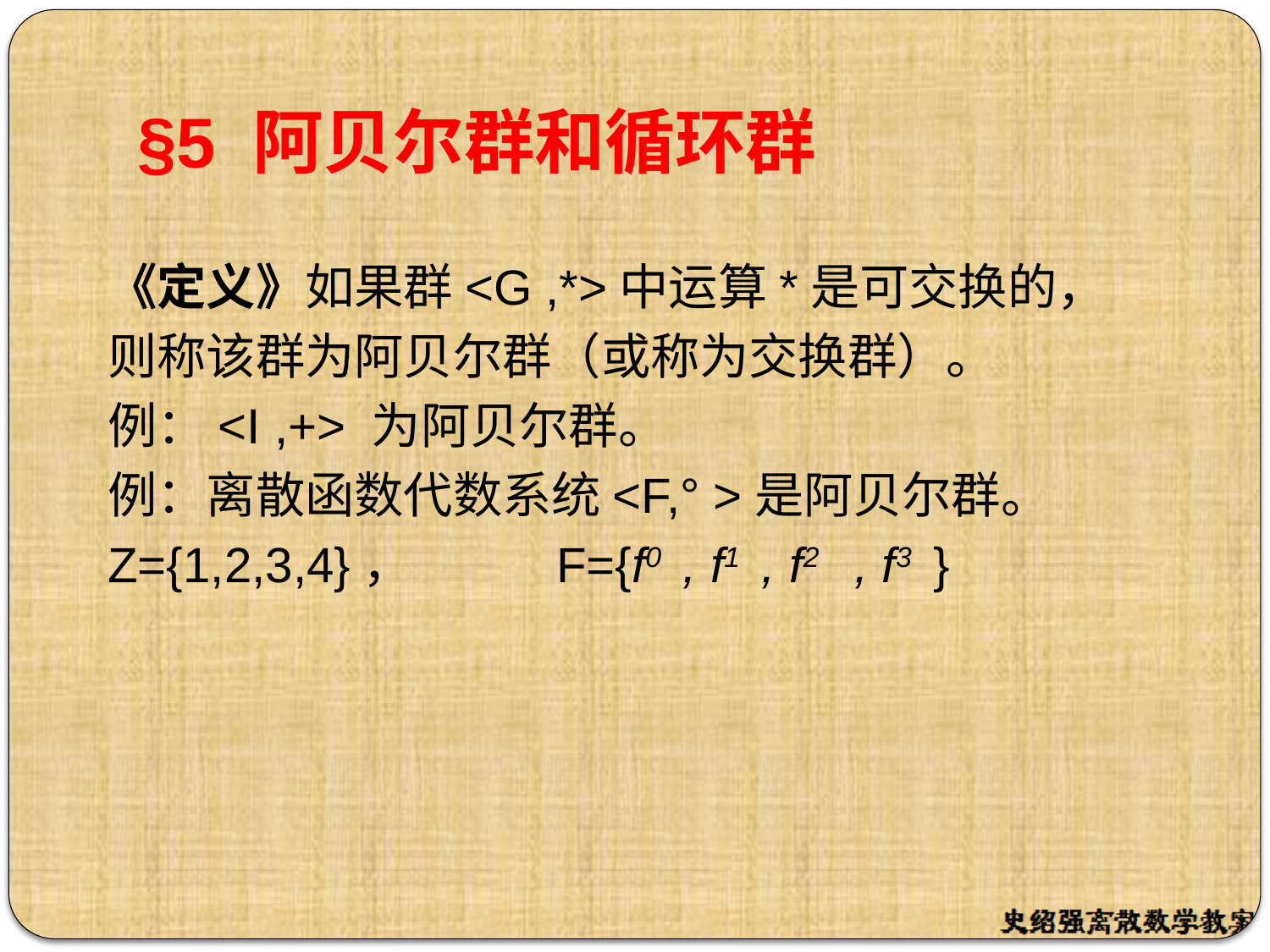

# §5 阿贝尔群和循环群

《定义》如果群<G ,*>中运算*是可交换的，
则称该群为阿贝尔群（或称为交换群）。
例：<I ,+> 为阿贝尔群。
例：离散函数代数系统<F,° >是阿贝尔群。
Z={1,2,3,4}，            F={f0  , f1  , f2   , f3  }